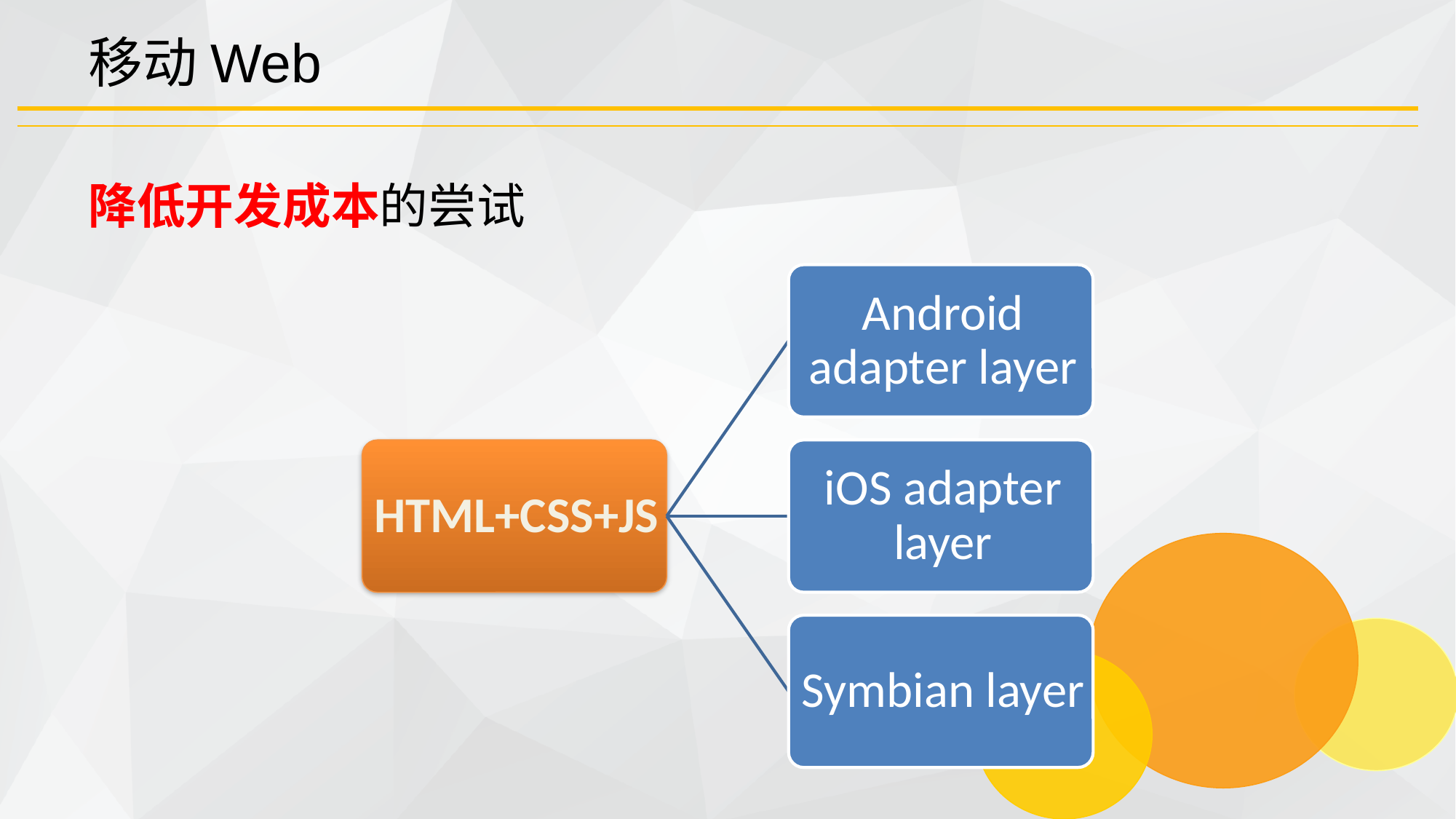

# 移动Web

降低开发成本的尝试
HTML+CSS+JS

Android adapter layer

iOS adapter layer

Symbian layer